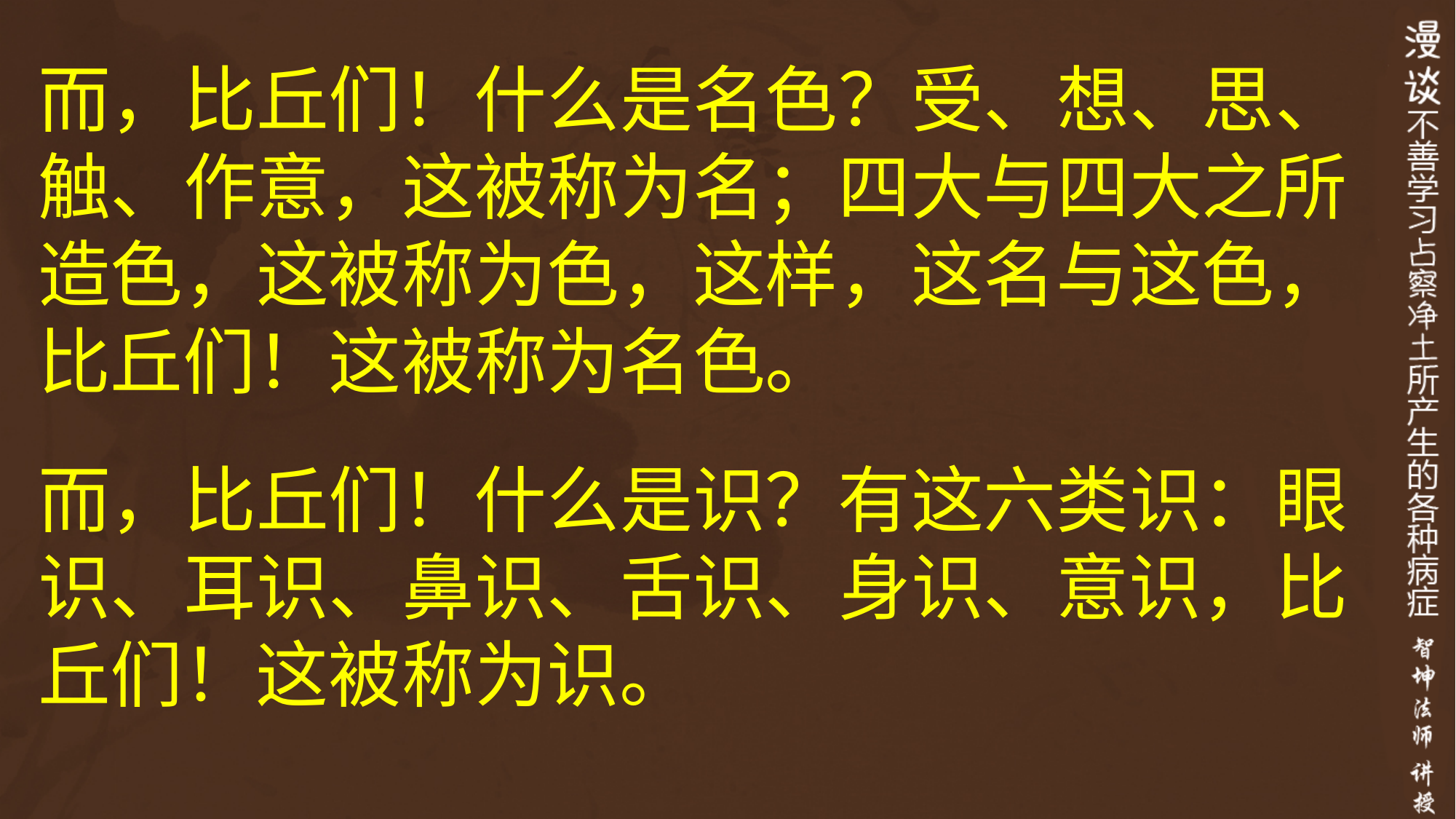

而，比丘们！什么是名色？受、想、思、触、作意，这被称为名；四大与四大之所造色，这被称为色，这样，这名与这色，比丘们！这被称为名色。

而，比丘们！什么是识？有这六类识：眼识、耳识、鼻识、舌识、身识、意识，比丘们！这被称为识。